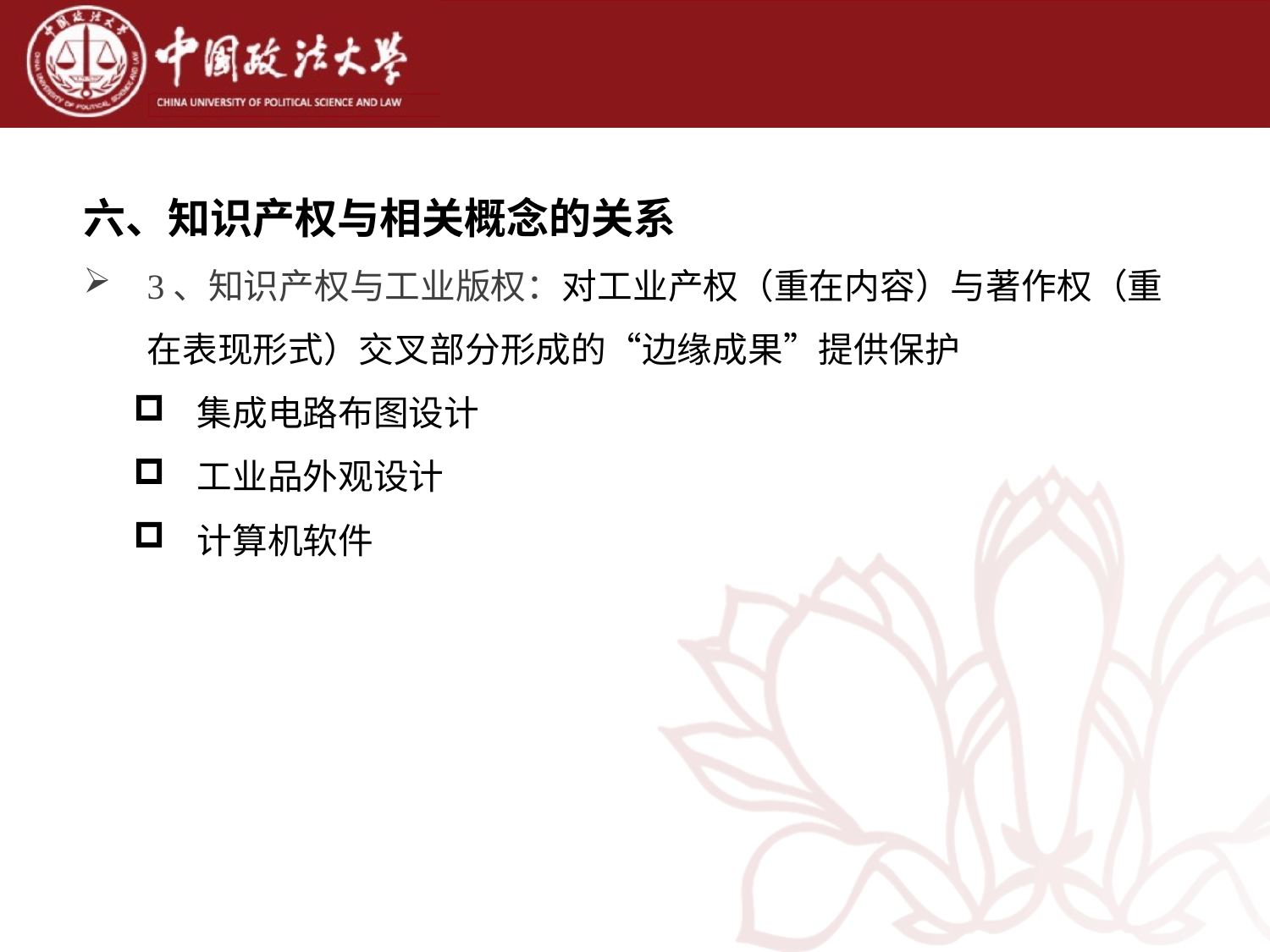

六、知识产权与相关概念的关系
3、知识产权与工业版权：对工业产权（重在内容）与著作权（重在表现形式）交叉部分形成的“边缘成果”提供保护
集成电路布图设计
工业品外观设计
计算机软件